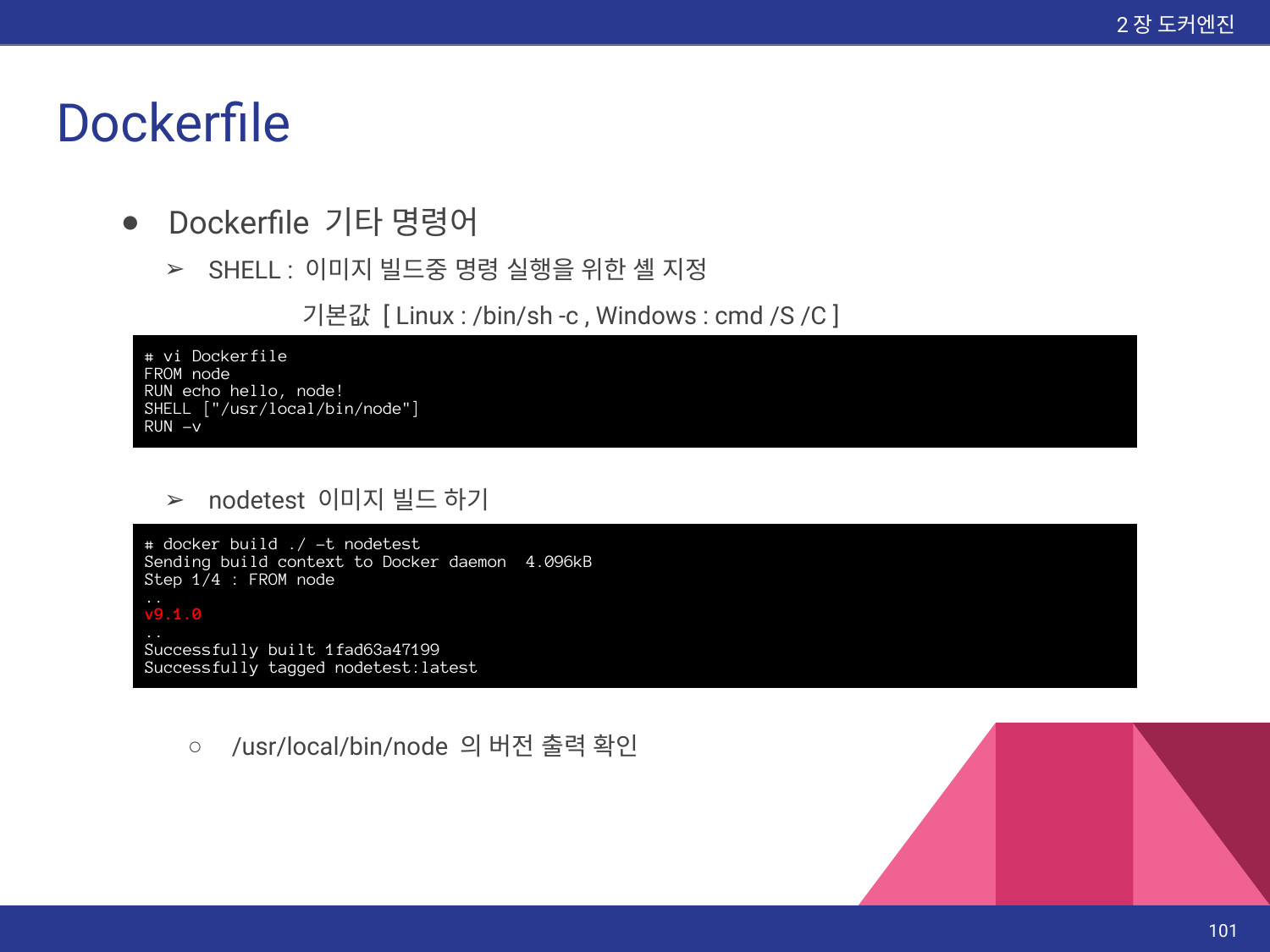

2장 도커엔진
# Dockerfile
Dockerfile 기타 명령어
SHELL : 이미지 빌드중 명령 실행을 위한 셸 지정
    기본값 [ Linux : /bin/sh -c , Windows : cmd /S /C ]

| # vi Dockerfile FROM node RUN echo hello, node! SHELL ["/usr/local/bin/node"] RUN -v |
| --- |
nodetest 이미지 빌드 하기

| # docker build ./ -t nodetest Sending build context to Docker daemon 4.096kB Step 1/4 : FROM node .. v9.1.0 .. Successfully built 1fad63a47199 Successfully tagged nodetest:latest |
| --- |
/usr/local/bin/node 의 버전 출력 확인
101